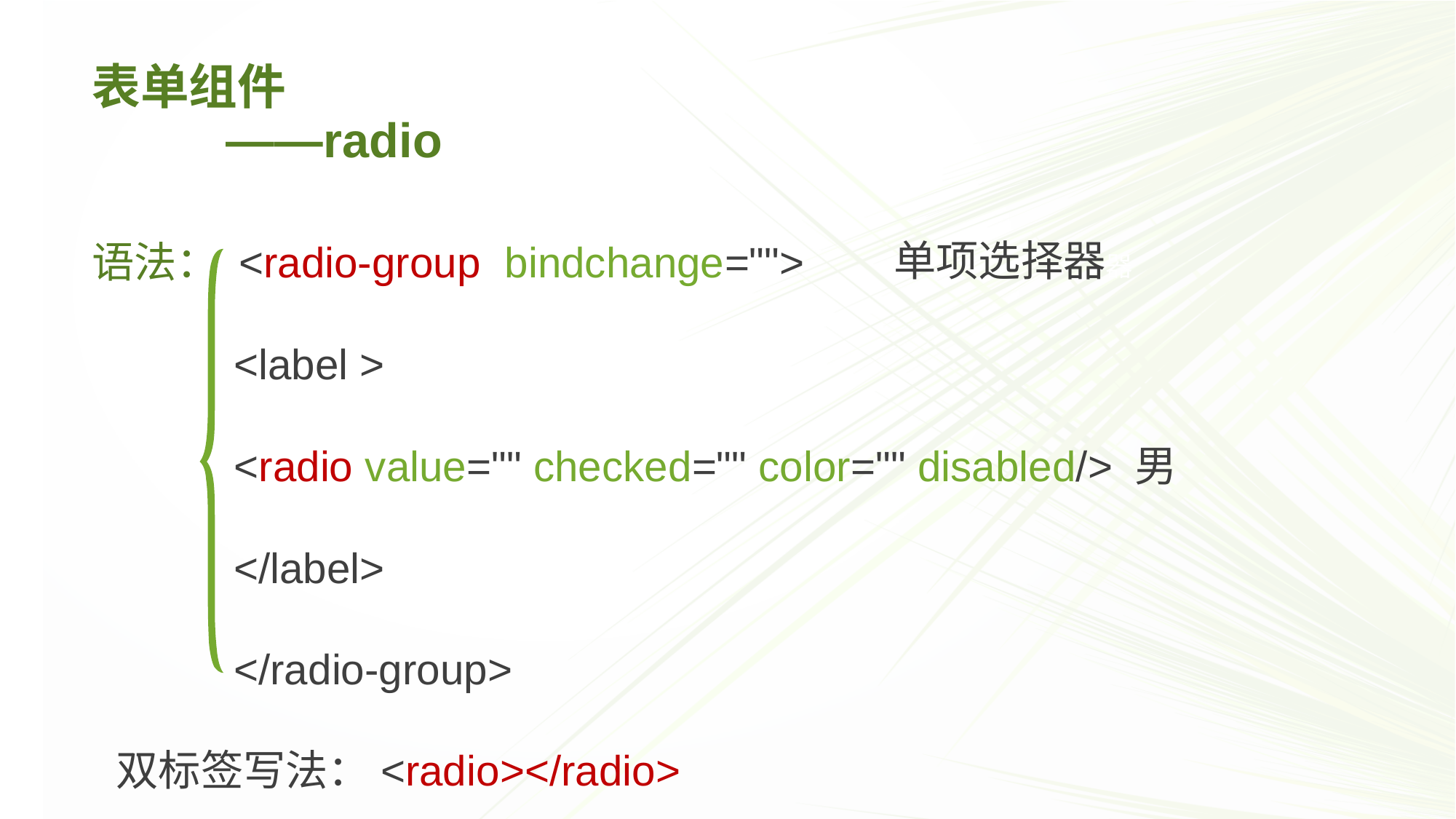

语法： <radio-group  bindchange="">
            <label >
            <radio value="" checked="" color="" disabled/> 男
            </label>
            </radio-group>
表单组件
          ——radio
单项选择器器

双标签写法：<radio></radio>